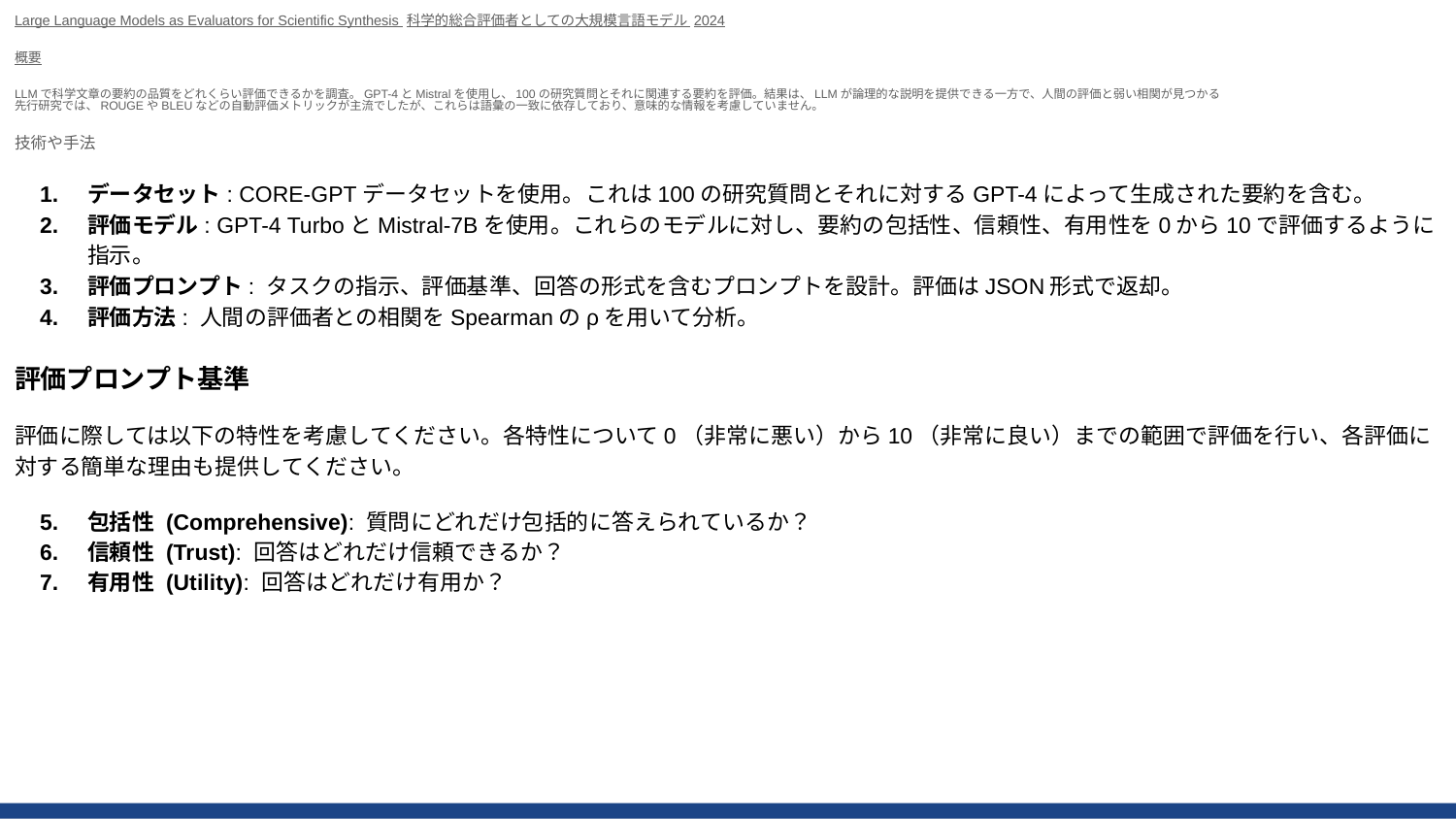

Large Language Models as Evaluators for Scientific Synthesis 科学的総合評価者としての大規模言語モデル 2024
概要
LLMで科学文章の要約の品質をどれくらい評価できるかを調査。GPT-4とMistralを使用し、100の研究質問とそれに関連する要約を評価。結果は、LLMが論理的な説明を提供できる一方で、人間の評価と弱い相関が見つかる
先行研究では、ROUGEやBLEUなどの自動評価メトリックが主流でしたが、これらは語彙の一致に依存しており、意味的な情報を考慮していません。
技術や手法
データセット: CORE-GPTデータセットを使用。これは100の研究質問とそれに対するGPT-4によって生成された要約を含む。
評価モデル: GPT-4 TurboとMistral-7Bを使用。これらのモデルに対し、要約の包括性、信頼性、有用性を0から10で評価するように指示。
評価プロンプト: タスクの指示、評価基準、回答の形式を含むプロンプトを設計。評価はJSON形式で返却。
評価方法: 人間の評価者との相関をSpearmanのρを用いて分析。
評価プロンプト基準
評価に際しては以下の特性を考慮してください。各特性について0（非常に悪い）から10（非常に良い）までの範囲で評価を行い、各評価に対する簡単な理由も提供してください。
包括性 (Comprehensive): 質問にどれだけ包括的に答えられているか？
信頼性 (Trust): 回答はどれだけ信頼できるか？
有用性 (Utility): 回答はどれだけ有用か？